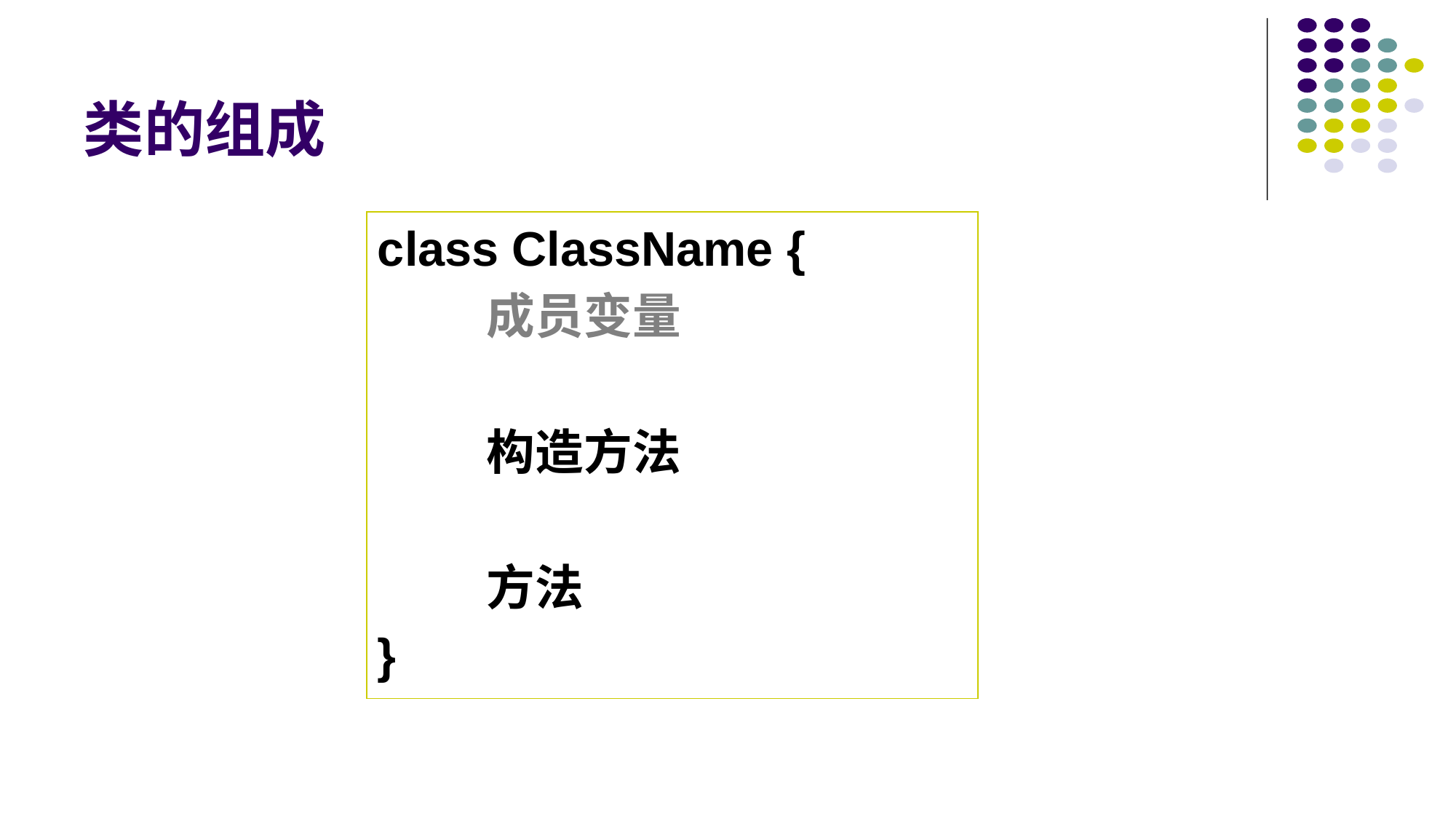

# 类的组成
class ClassName {
	成员变量

	构造方法

	方法
}
3